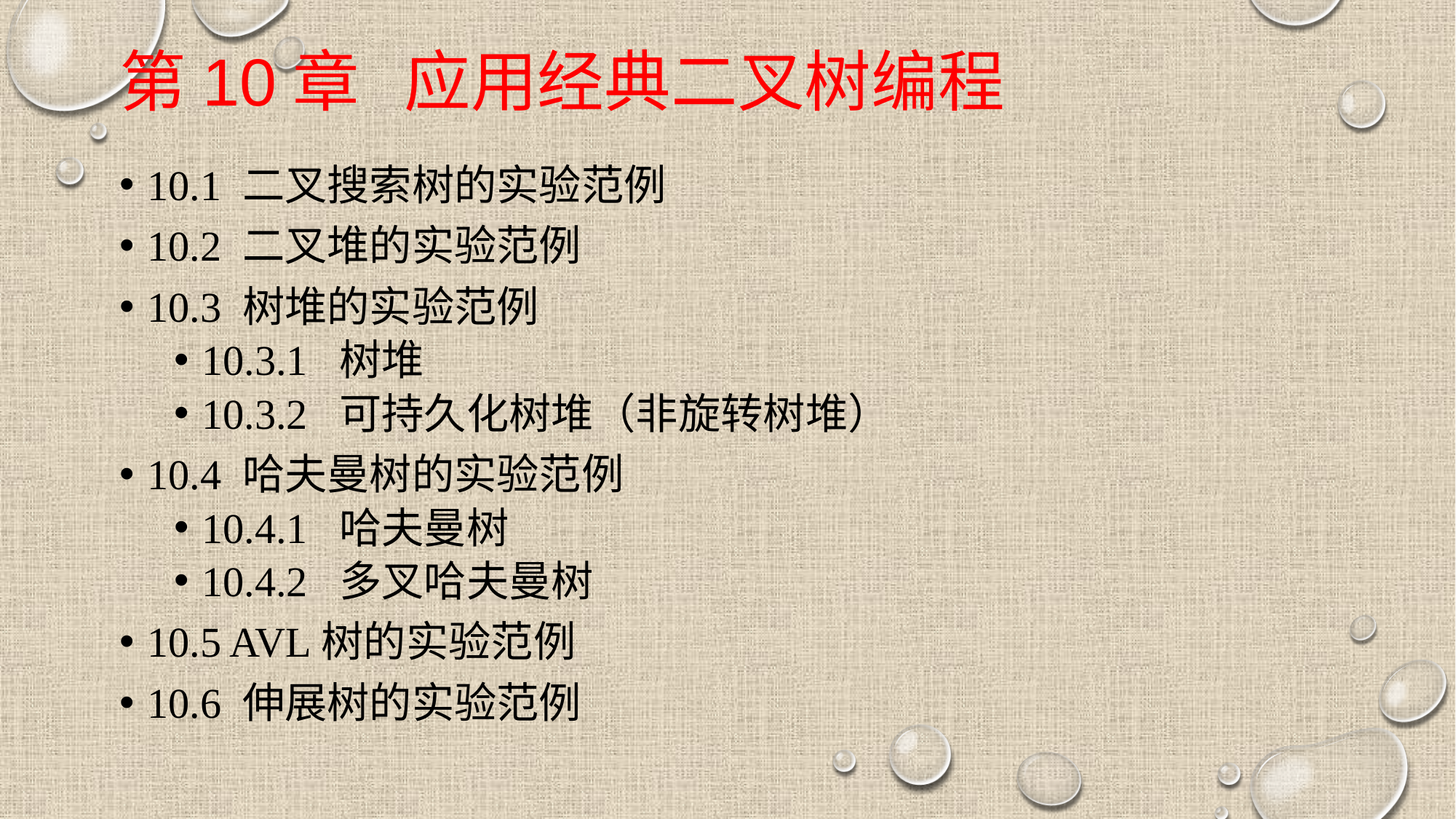

# 第10章   应用经典二叉树编程
10.1 二叉搜索树的实验范例
10.2 二叉堆的实验范例
10.3 树堆的实验范例
10.3.1  树堆
10.3.2  可持久化树堆（非旋转树堆）
10.4 哈夫曼树的实验范例
10.4.1  哈夫曼树
10.4.2  多叉哈夫曼树
10.5 AVL树的实验范例
10.6 伸展树的实验范例